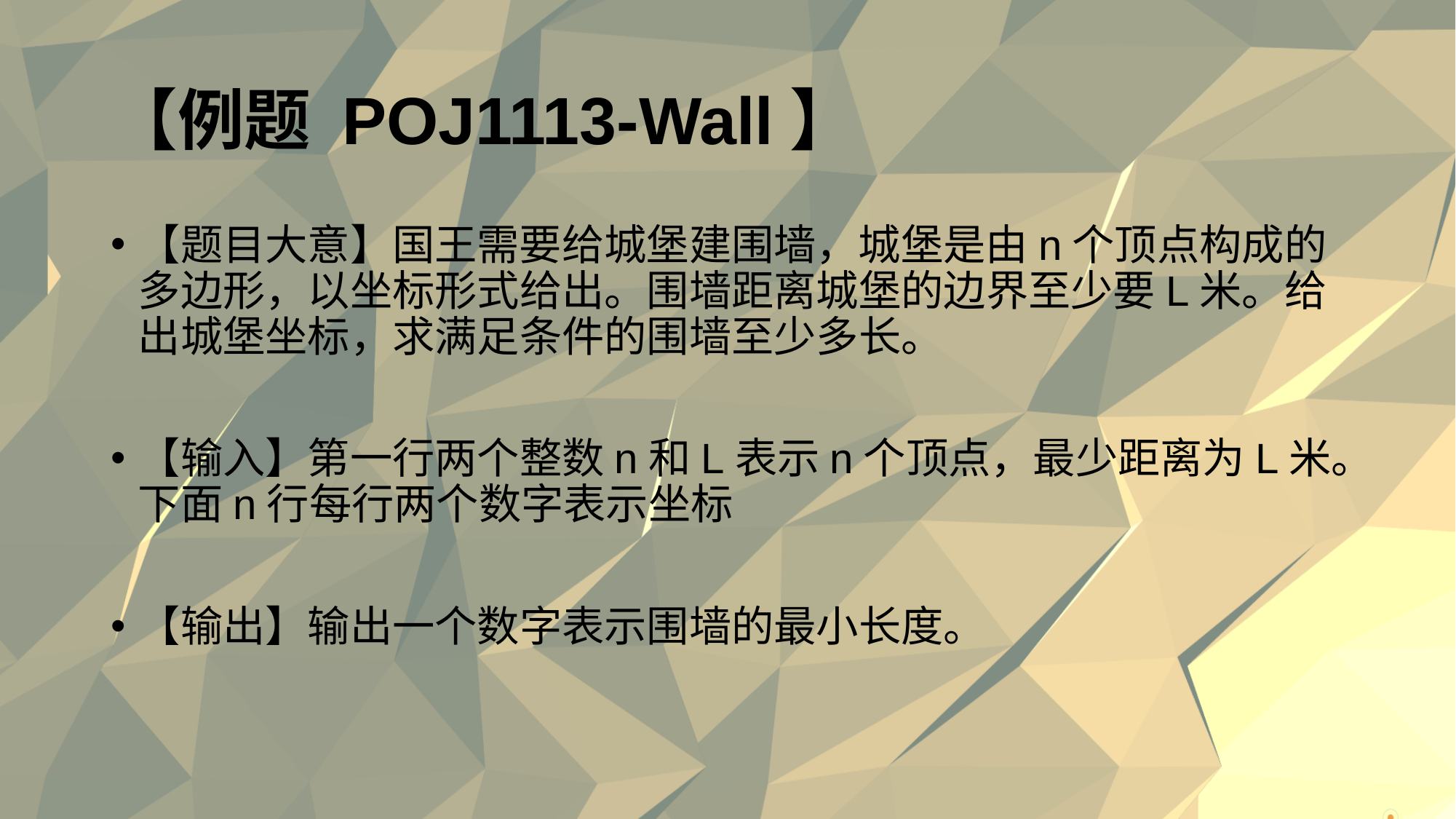

# 【例题 POJ1113-Wall】
【题目大意】国王需要给城堡建围墙，城堡是由n个顶点构成的多边形，以坐标形式给出。围墙距离城堡的边界至少要L米。给出城堡坐标，求满足条件的围墙至少多长。

【输入】第一行两个整数n和L表示n个顶点，最少距离为L米。下面n行每行两个数字表示坐标

【输出】输出一个数字表示围墙的最小长度。